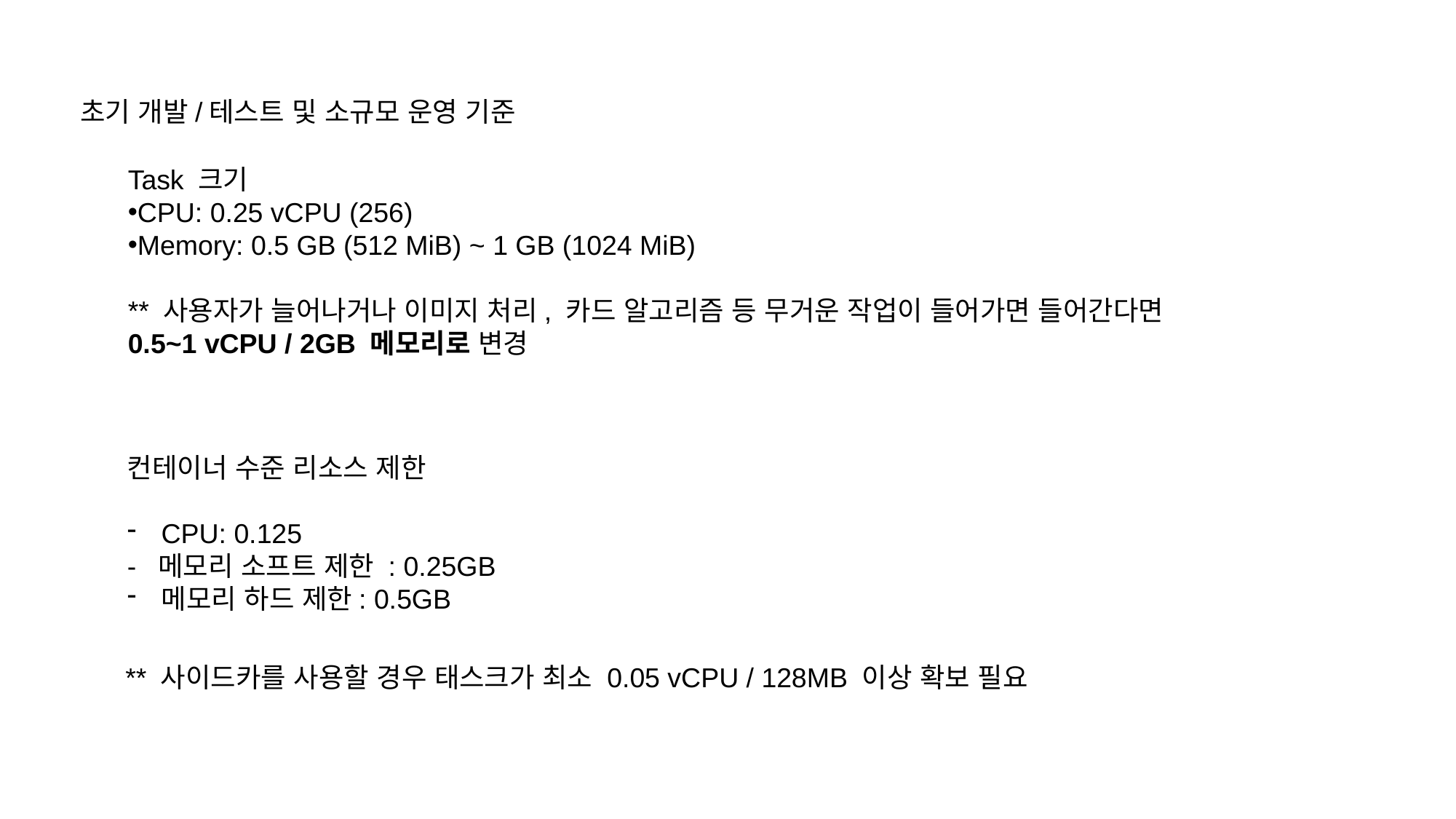

초기 개발/테스트 및 소규모 운영 기준
Task 크기
CPU: 0.25 vCPU (256)
Memory: 0.5 GB (512 MiB) ~ 1 GB (1024 MiB)

** 사용자가 늘어나거나 이미지 처리, 카드 알고리즘 등 무거운 작업이 들어가면 들어간다면
0.5~1 vCPU / 2GB 메모리로 변경
컨테이너 수준 리소스 제한

CPU: 0.125
-  메모리 소프트 제한 : 0.25GB
메모리 하드 제한: 0.5GB
|  |
| --- |
|  |
| --- |
** 사이드카를 사용할 경우 태스크가 최소 0.05 vCPU / 128MB 이상 확보 필요